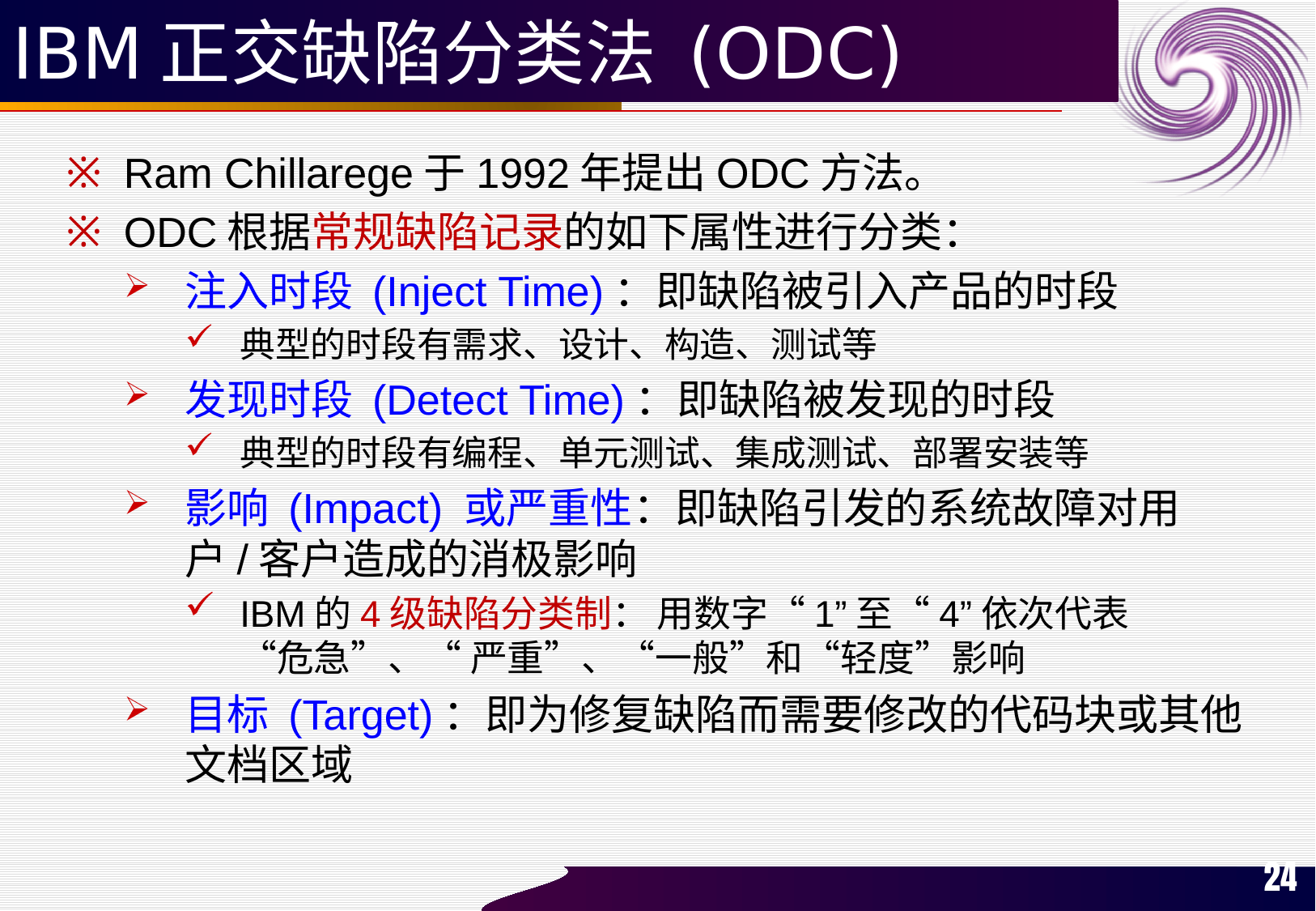

# IBM正交缺陷分类法 (ODC)
Ram Chillarege于1992年提出ODC方法。
ODC根据常规缺陷记录的如下属性进行分类：
注入时段 (Inject Time)：即缺陷被引入产品的时段
典型的时段有需求、设计、构造、测试等
发现时段 (Detect Time)：即缺陷被发现的时段
典型的时段有编程、单元测试、集成测试、部署安装等
影响 (Impact) 或严重性：即缺陷引发的系统故障对用户/客户造成的消极影响
IBM的4级缺陷分类制： 用数字“1”至“4”依次代表
“危急”、“ 严重”、“一般”和“轻度”影响
目标 (Target)：即为修复缺陷而需要修改的代码块或其他文档区域
24